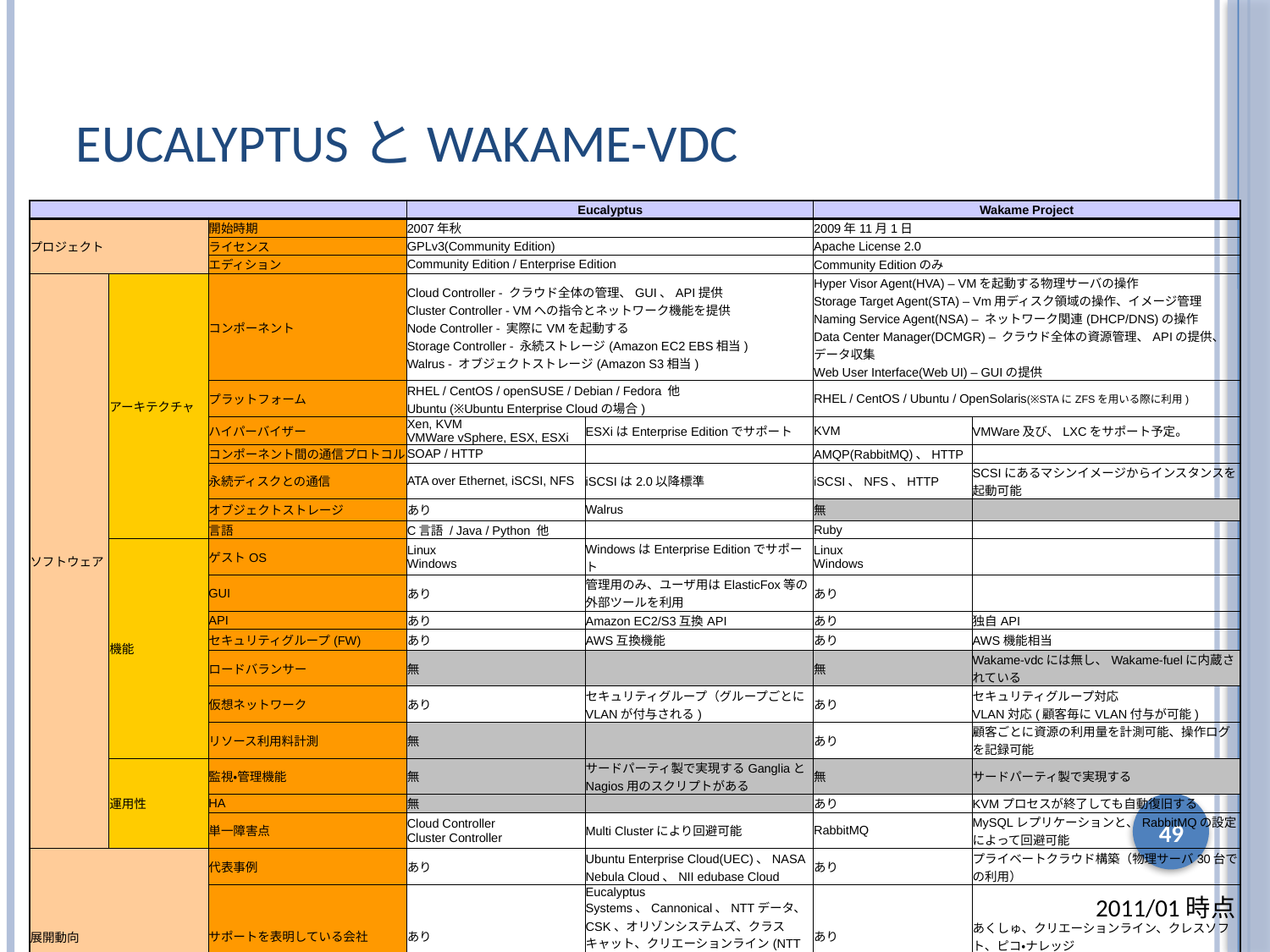

# EucalyptusとWakame-vdc
|  |  |  | Eucalyptus |  | Wakame Project |  |
| --- | --- | --- | --- | --- | --- | --- |
| プロジェクト |  | 開始時期 | 2007年秋 |  | 2009年11月1日 |  |
|  |  | ライセンス | GPLv3(Community Edition) |  | Apache License 2.0 |  |
|  |  | エディション | Community Edition / Enterprise Edition |  | Community Editionのみ |  |
| ソフトウェア | アーキテクチャ | コンポーネント | Cloud Controller - クラウド全体の管理、GUI、API提供 Cluster Controller - VMへの指令とネットワーク機能を提供 Node Controller - 実際にVMを起動する Storage Controller - 永続ストレージ(Amazon EC2 EBS相当) Walrus - オブジェクトストレージ(Amazon S3相当) |  | Hyper Visor Agent(HVA) – VMを起動する物理サーバの操作 Storage Target Agent(STA) – Vm用ディスク領域の操作、イメージ管理 Naming Service Agent(NSA) – ネットワーク関連(DHCP/DNS)の操作 Data Center Manager(DCMGR) – クラウド全体の資源管理、APIの提供、データ収集 Web User Interface(Web UI) – GUIの提供 |  |
|  |  | プラットフォーム | RHEL / CentOS / openSUSE / Debian / Fedora 他 Ubuntu (※Ubuntu Enterprise Cloudの場合) |  | RHEL / CentOS / Ubuntu / OpenSolaris(※STAにZFSを用いる際に利用) |  |
|  |  | ハイパーバイザー | Xen, KVM VMWare vSphere, ESX, ESXi | ESXiはEnterprise Editionでサポート | KVM | VMWare及び、LXCをサポート予定。 |
|  |  | コンポーネント間の通信プロトコル | SOAP / HTTP |  | AMQP(RabbitMQ)、HTTP |  |
|  |  | 永続ディスクとの通信 | ATA over Ethernet, iSCSI, NFS | iSCSIは2.0以降標準 | iSCSI、NFS、HTTP | SCSIにあるマシンイメージからインスタンスを起動可能 |
|  |  | オブジェクトストレージ | あり | Walrus | 無 |  |
|  |  | 言語 | C言語 / Java / Python 他 |  | Ruby |  |
|  | 機能 | ゲストOS | Linux Windows | WindowsはEnterprise Editionでサポート | Linux Windows |  |
|  |  | GUI | あり | 管理用のみ、ユーザ用はElasticFox等の外部ツールを利用 | あり |  |
|  |  | API | あり | Amazon EC2/S3互換API | あり | 独自API |
|  |  | セキュリティグループ(FW) | あり | AWS互換機能 | あり | AWS機能相当 |
|  |  | ロードバランサー | 無 |  | 無 | Wakame-vdcには無し、Wakame-fuelに内蔵されている |
|  |  | 仮想ネットワーク | あり | セキュリティグループ（グループごとにVLANが付与される) | あり | セキュリティグループ対応 VLAN対応(顧客毎にVLAN付与が可能) |
|  |  | リソース利用料計測 | 無 |  | あり | 顧客ごとに資源の利用量を計測可能、操作ログを記録可能 |
|  | 運用性 | 監視・管理機能 | 無 | サードパーティ製で実現するGangliaとNagios用のスクリプトがある | 無 | サードパーティ製で実現する |
|  |  | HA | 無 |  | あり | KVMプロセスが終了しても自動復旧する |
|  |  | 単一障害点 | Cloud Controller Cluster Controller | Multi Clusterにより回避可能 | RabbitMQ | MySQLレプリケーションと、RabbitMQの設定によって回避可能 |
| 展開動向 |  | 代表事例 | あり | Ubuntu Enterprise Cloud(UEC)、NASA Nebula Cloud、NII edubase Cloud | あり | プライベートクラウド構築（物理サーバ30台での利用） |
|  |  | サポートを表明している会社 | あり | Eucalyptus Systems、Cannonical、NTTデータ、CSK、オリゾンシステムズ、クラスキャット、クリエーションライン(NTTデータ、CSKは各社ソリューションの範囲内でのみ) | あり | あくしゅ、クリエーションライン、クレスソフト、ピコ・ナレッジ |
|  |  | 公式ドキュメント | http://open.eucalyptus.com/wiki |  | http://wakame.jp/category/document/ |  |
|  |  | インストールドキュメント | http://open.eucalyptus.com/wiki/EucalyptusInstallation\_v2.0 |  | http://wakame.jp/manual/wakame-vdc/10.11/installation.html |  |
49
2011/01時点